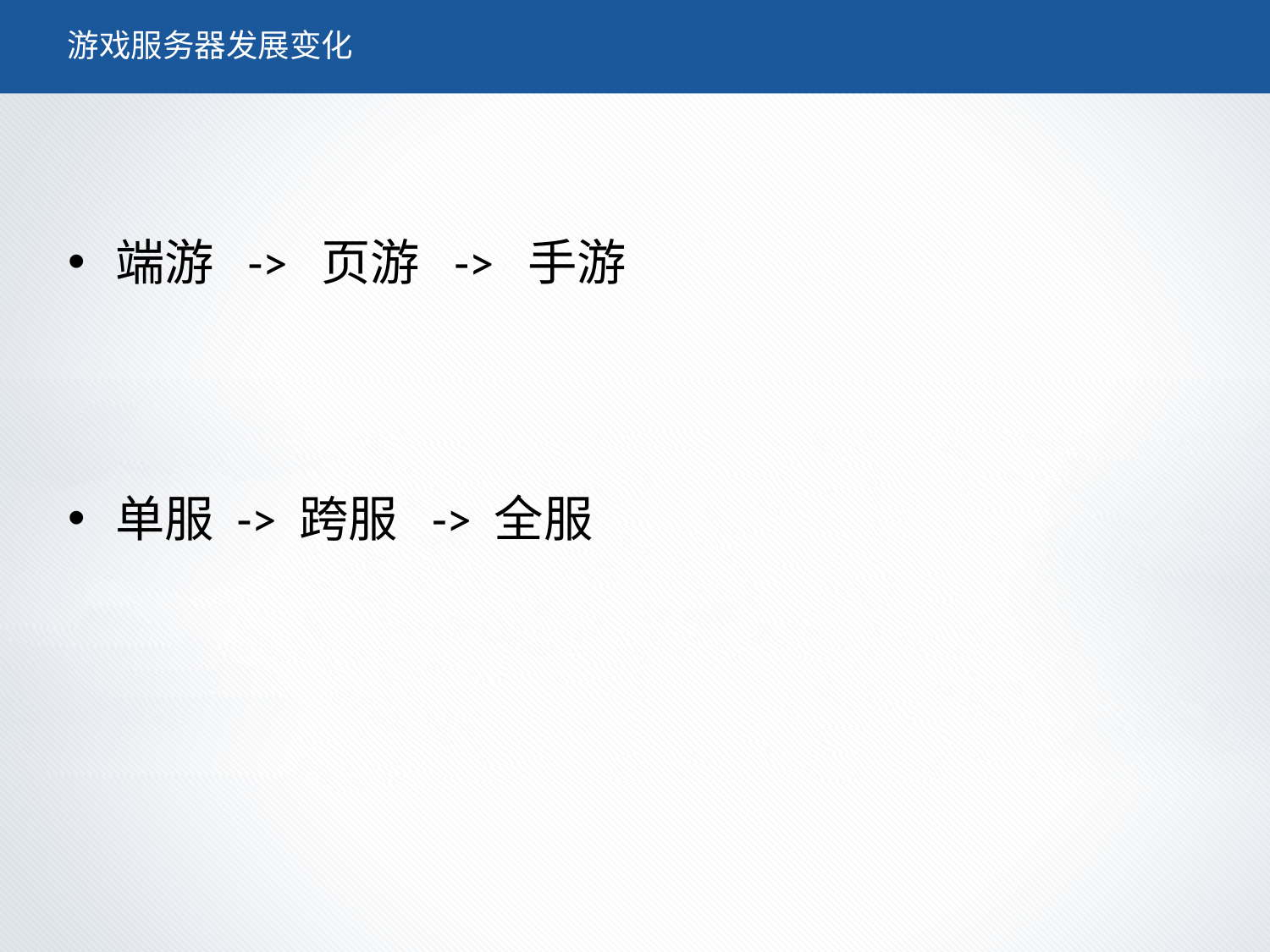

游戏服务器发展变化
端游  ->  页游  ->  手游

单服 -> 跨服  -> 全服